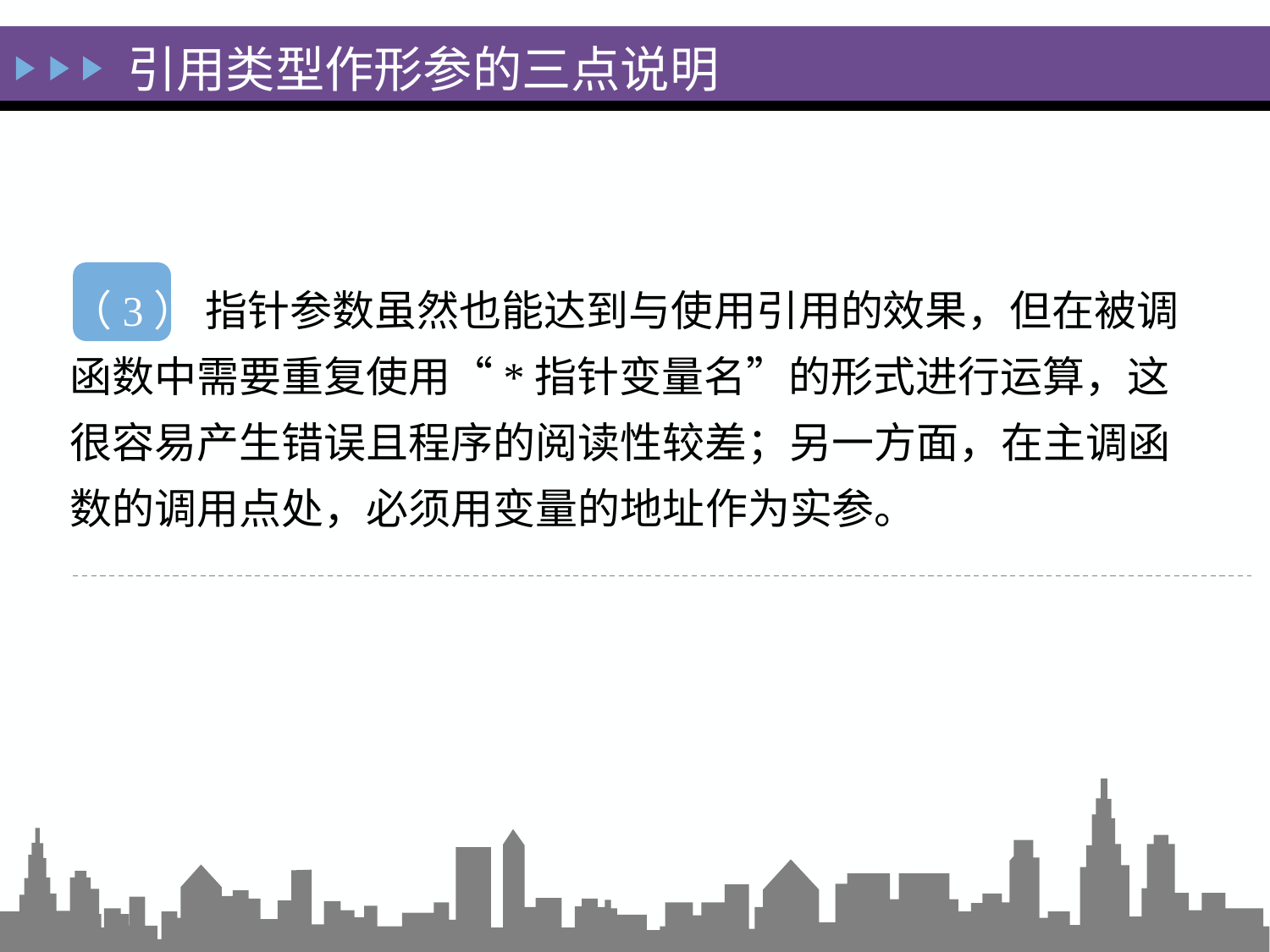

引用类型作形参的三点说明
（3） 指针参数虽然也能达到与使用引用的效果，但在被调函数中需要重复使用“*指针变量名”的形式进行运算，这很容易产生错误且程序的阅读性较差；另一方面，在主调函数的调用点处，必须用变量的地址作为实参。